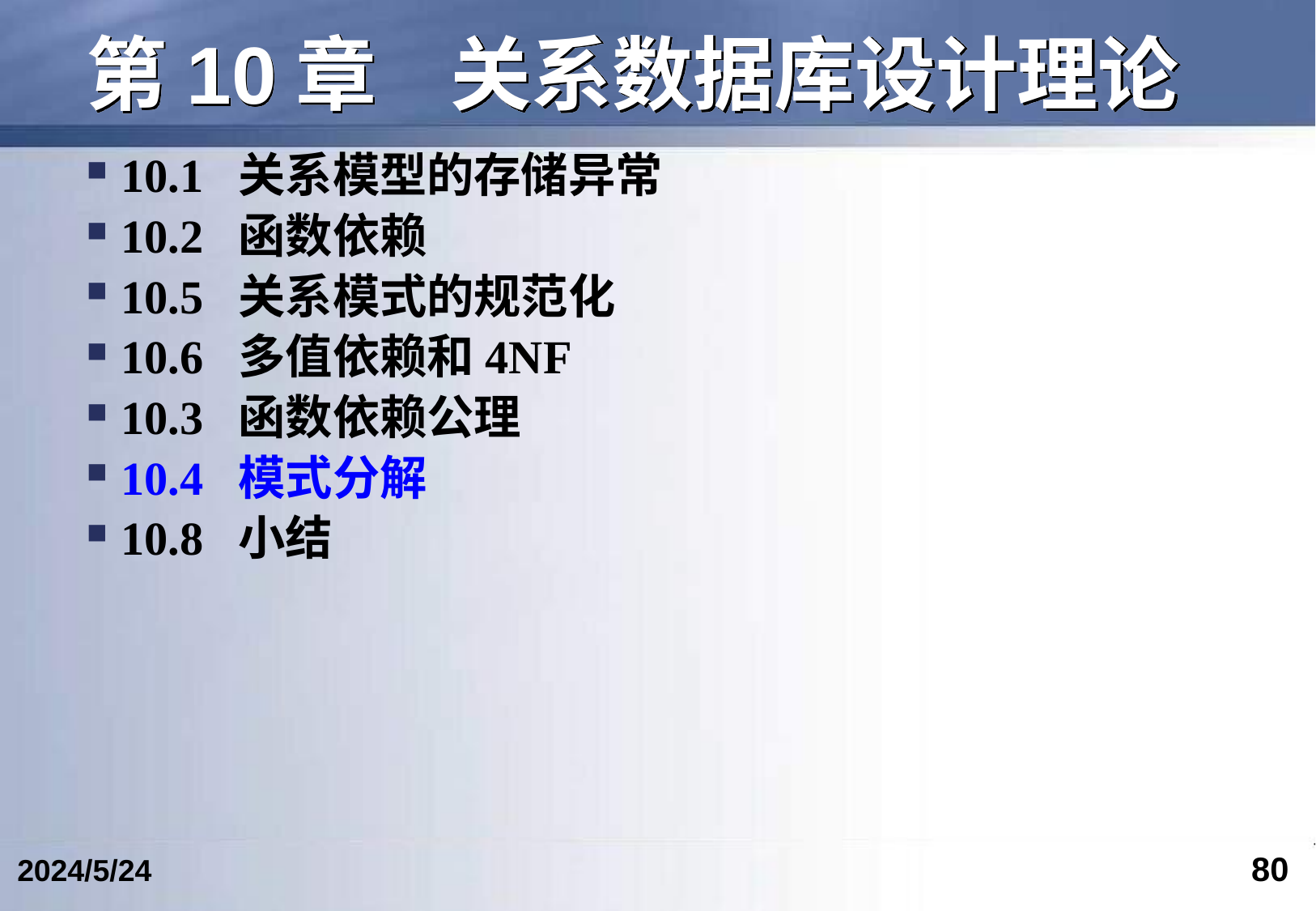

# 第10章  	关系数据库设计理论
10.1  关系模型的存储异常
10.2  函数依赖
10.5  关系模式的规范化
10.6  多值依赖和4NF
10.3  函数依赖公理
10.4  模式分解
10.8  小结
80
2024/5/24